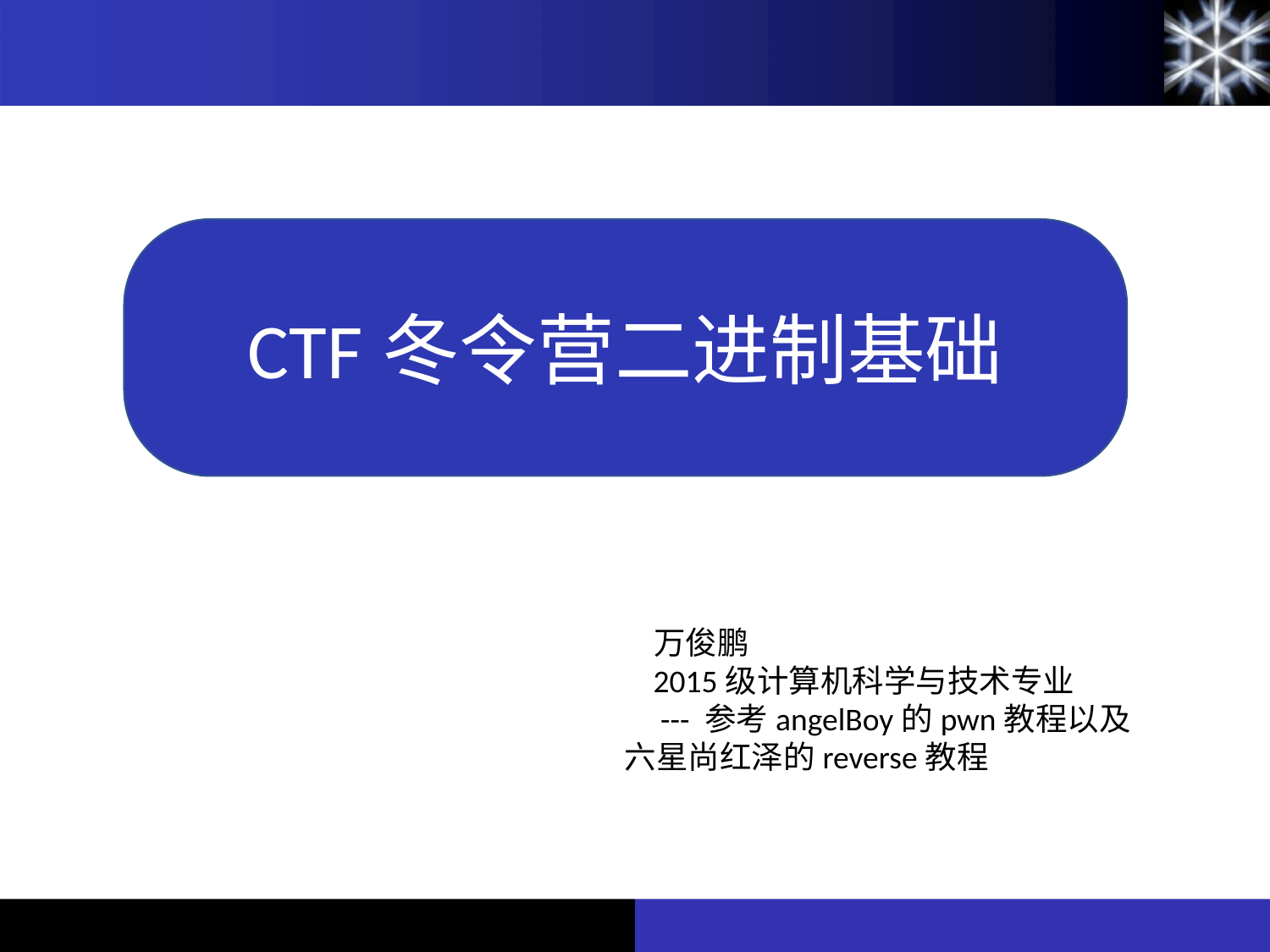

CTF冬令营二进制基础

   万俊鹏
    2015级计算机科学与技术专业
     --- 参考angelBoy的pwn教程以及六星尚红泽的reverse教程